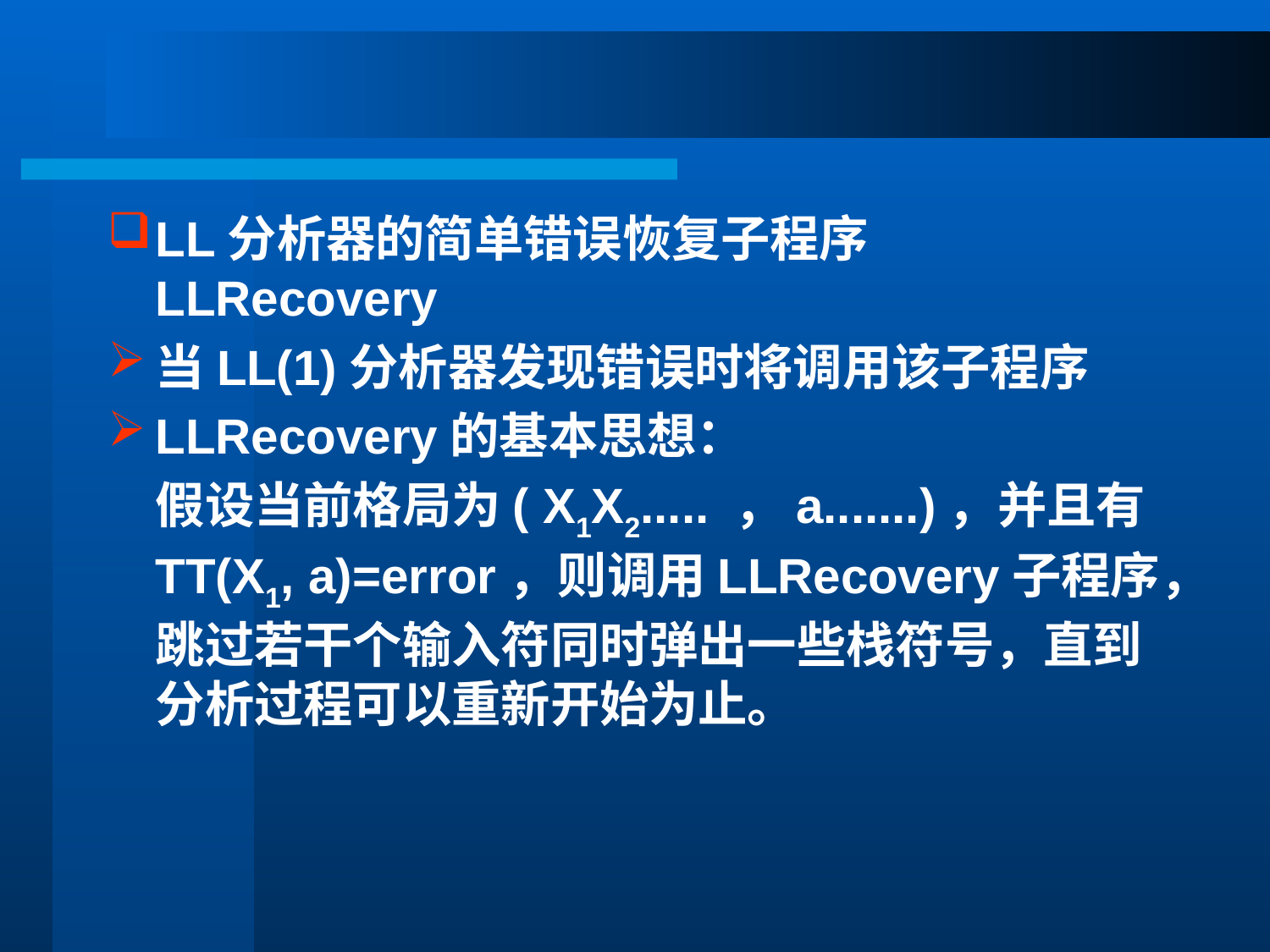

#
LL分析器的简单错误恢复子程序LLRecovery
当LL(1)分析器发现错误时将调用该子程序
LLRecovery的基本思想：
	假设当前格局为( X1X2..... ，a.......)，并且有TT(X1, a)=error，则调用LLRecovery子程序，跳过若干个输入符同时弹出一些栈符号，直到分析过程可以重新开始为止。